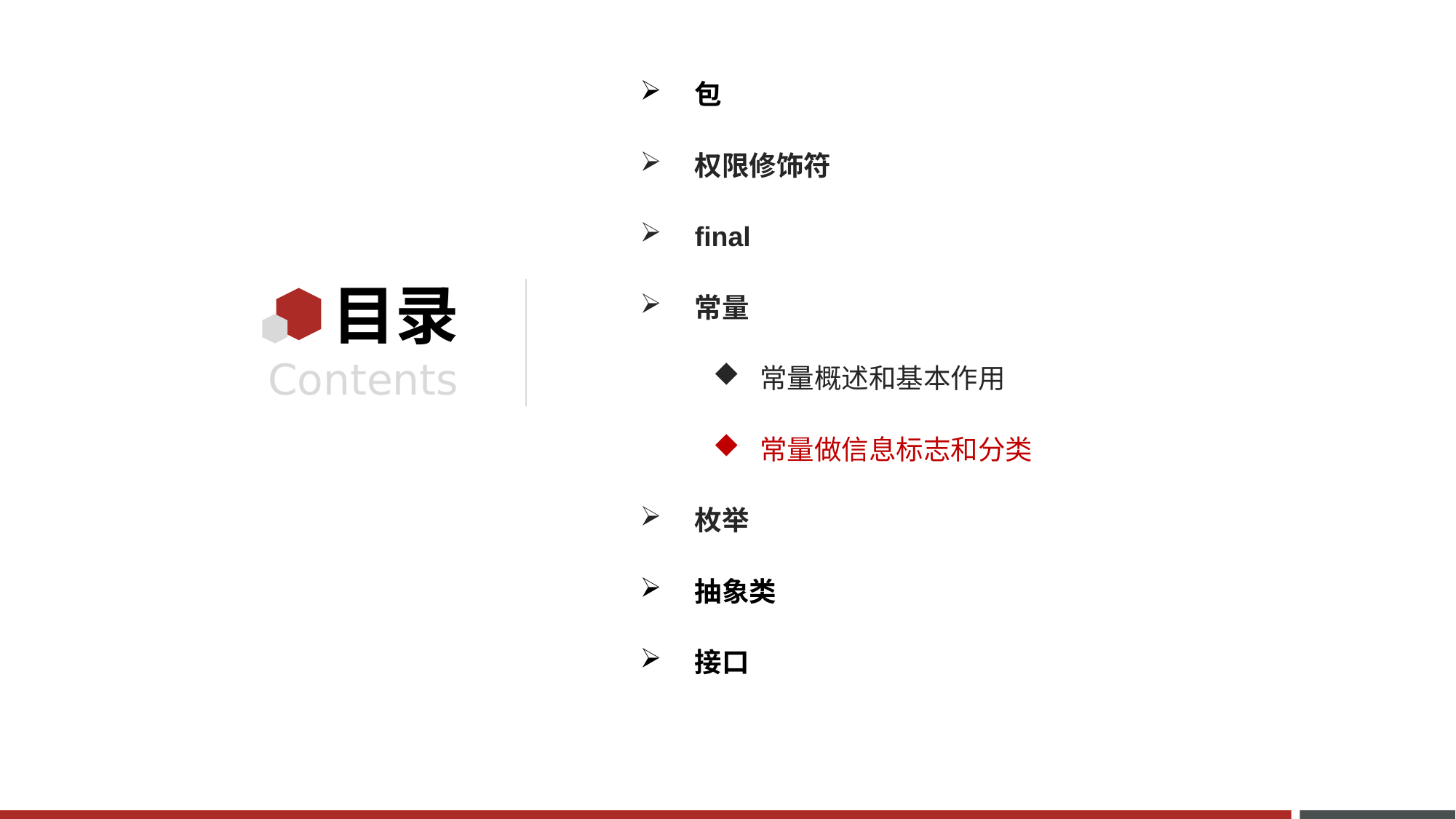

包
权限修饰符
final
常量
 常量概述和基本作用
 常量做信息标志和分类
枚举
抽象类
接口